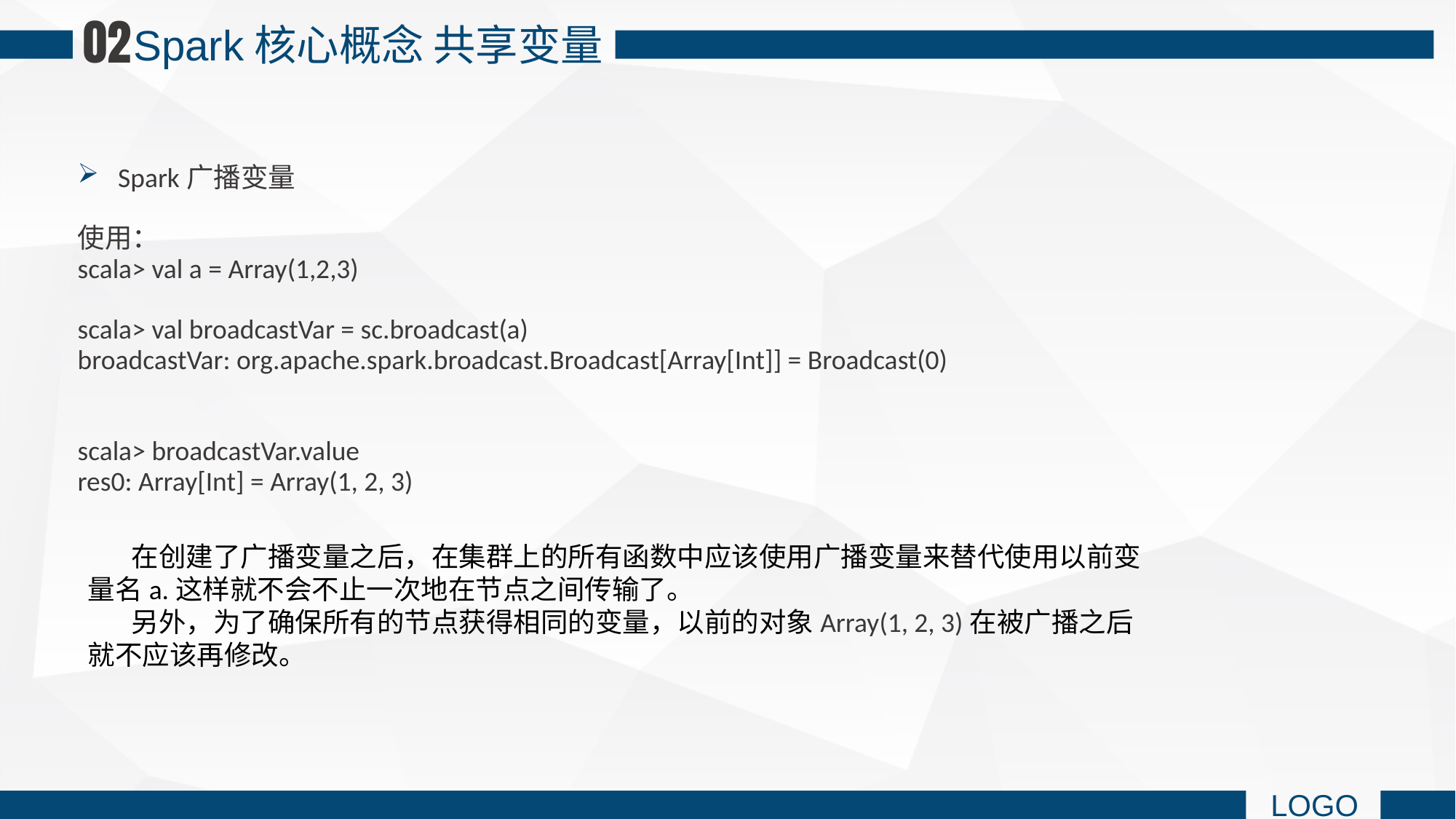

02
Spark核心概念 共享变量

 Spark广播变量

使用：
scala> val a = Array(1,2,3)

scala> val broadcastVar = sc.broadcast(a)
broadcastVar: org.apache.spark.broadcast.Broadcast[Array[Int]] = Broadcast(0)

scala> broadcastVar.value
res0: Array[Int] = Array(1, 2, 3)

      在创建了广播变量之后，在集群上的所有函数中应该使用广播变量来替代使用以前变量名a.这样就不会不止一次地在节点之间传输了。
      另外，为了确保所有的节点获得相同的变量，以前的对象Array(1, 2, 3)在被广播之后就不应该再修改。
LOGO